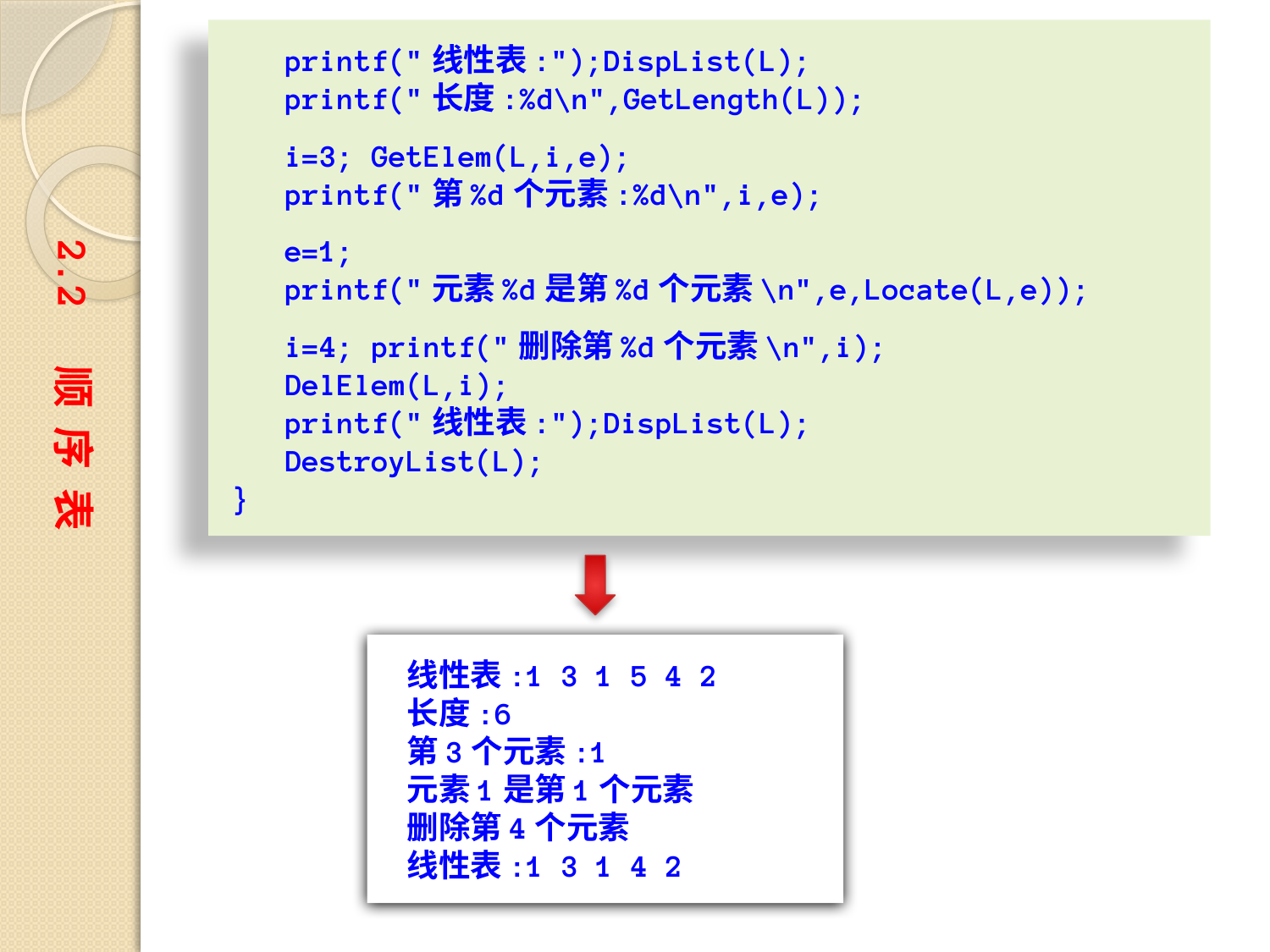

printf("线性表:");DispList(L);
   printf("长度:%d\n",GetLength(L));
   i=3; GetElem(L,i,e);
   printf("第%d个元素:%d\n",i,e);
   e=1;
   printf("元素%d是第%d个元素\n",e,Locate(L,e));
   i=4; printf("删除第%d个元素\n",i);
   DelElem(L,i);
   printf("线性表:");DispList(L);
   DestroyList(L);
}
2.2  顺  序  表

线性表:1 3 1 5 4 2
长度:6
第3个元素:1
元素1是第1个元素
删除第4个元素
线性表:1 3 1 4 2